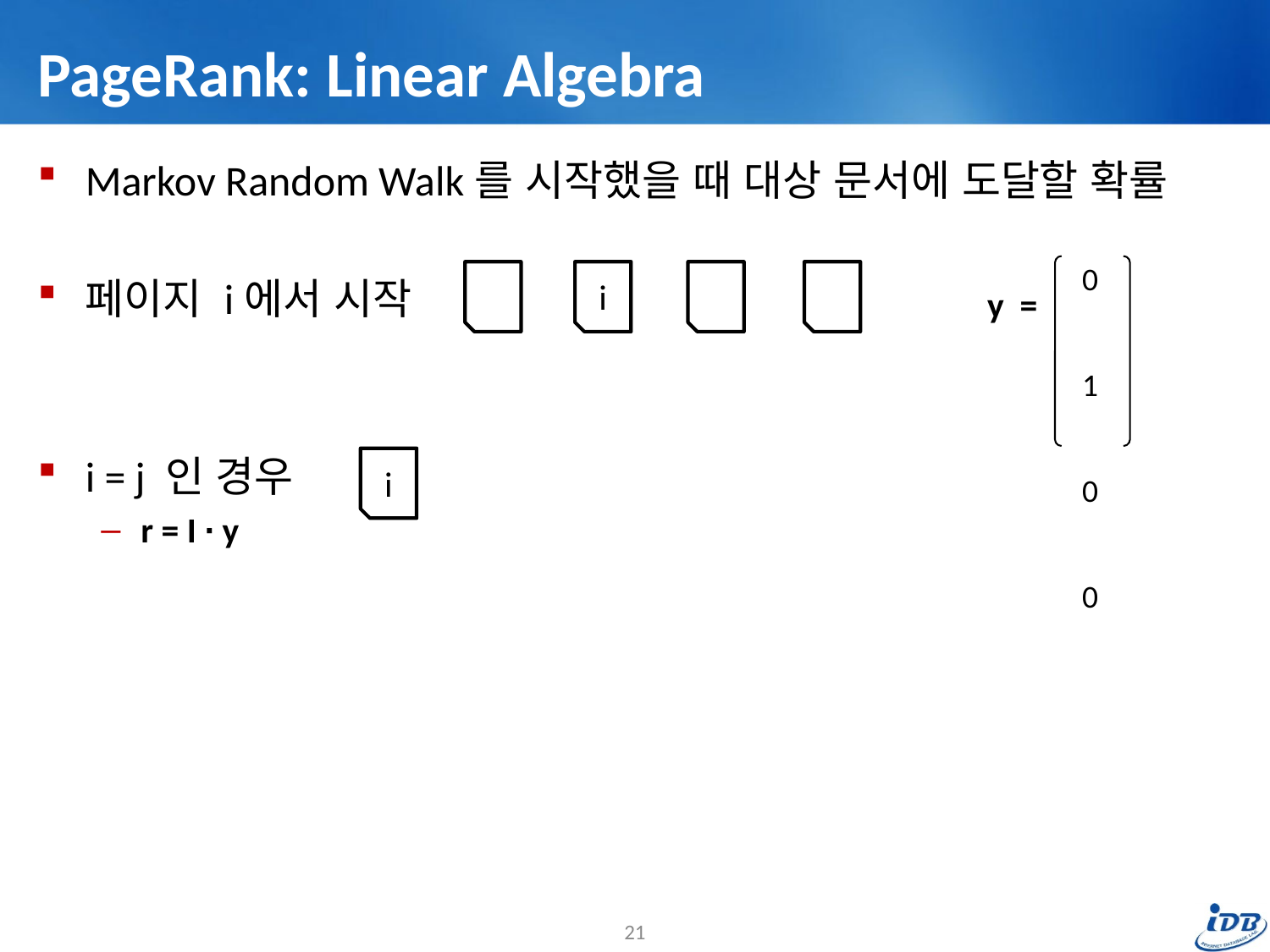

# PageRank: Linear Algebra
Markov Random Walk를 시작했을 때 대상 문서에 도달할 확률

페이지 i에서 시작

i = j 인 경우
r = I ∙ y

0    1
0
0

i
y  =

i
21